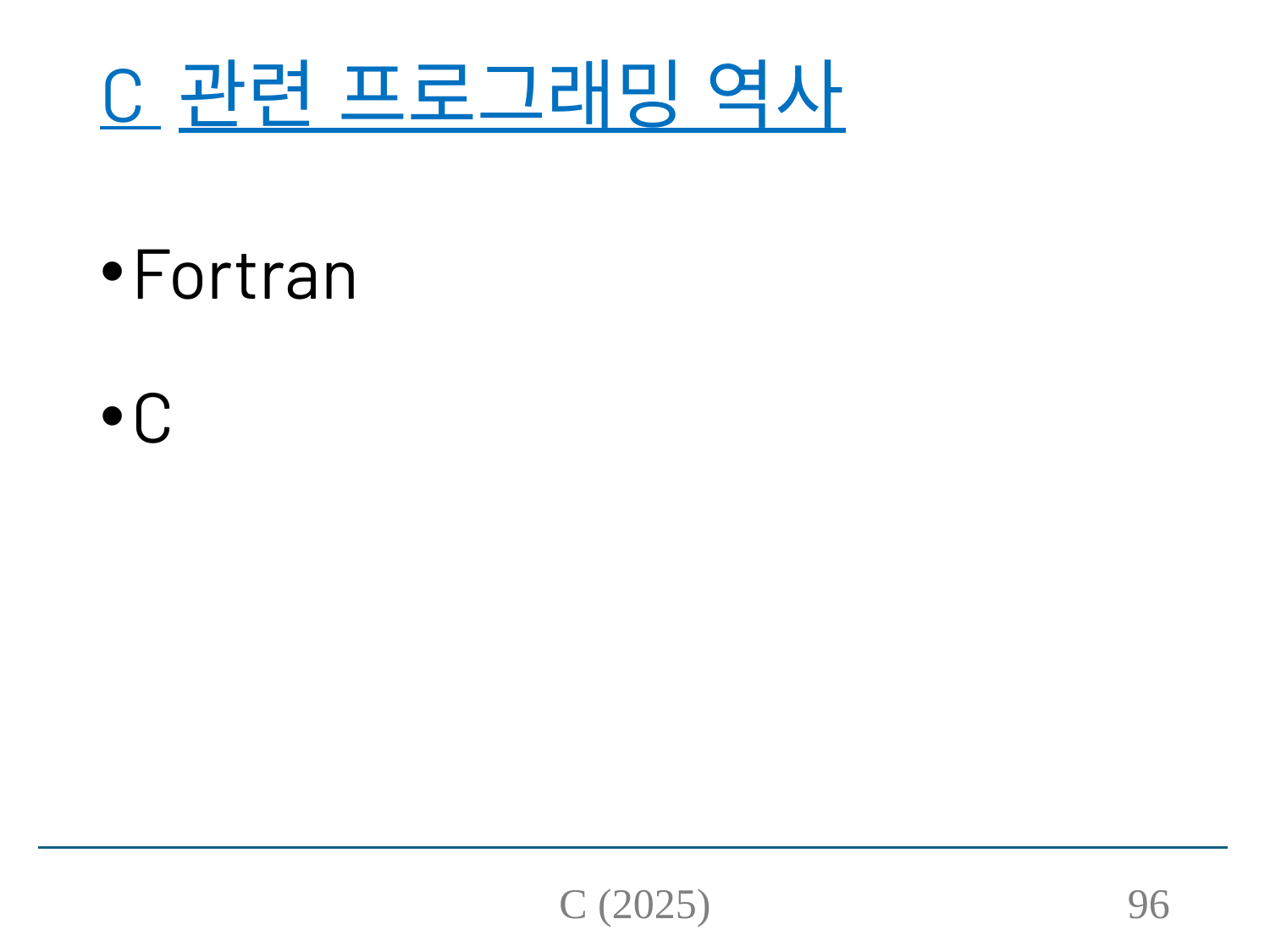

# C 관련 프로그래밍 역사
Fortran
C
C (2025)
96